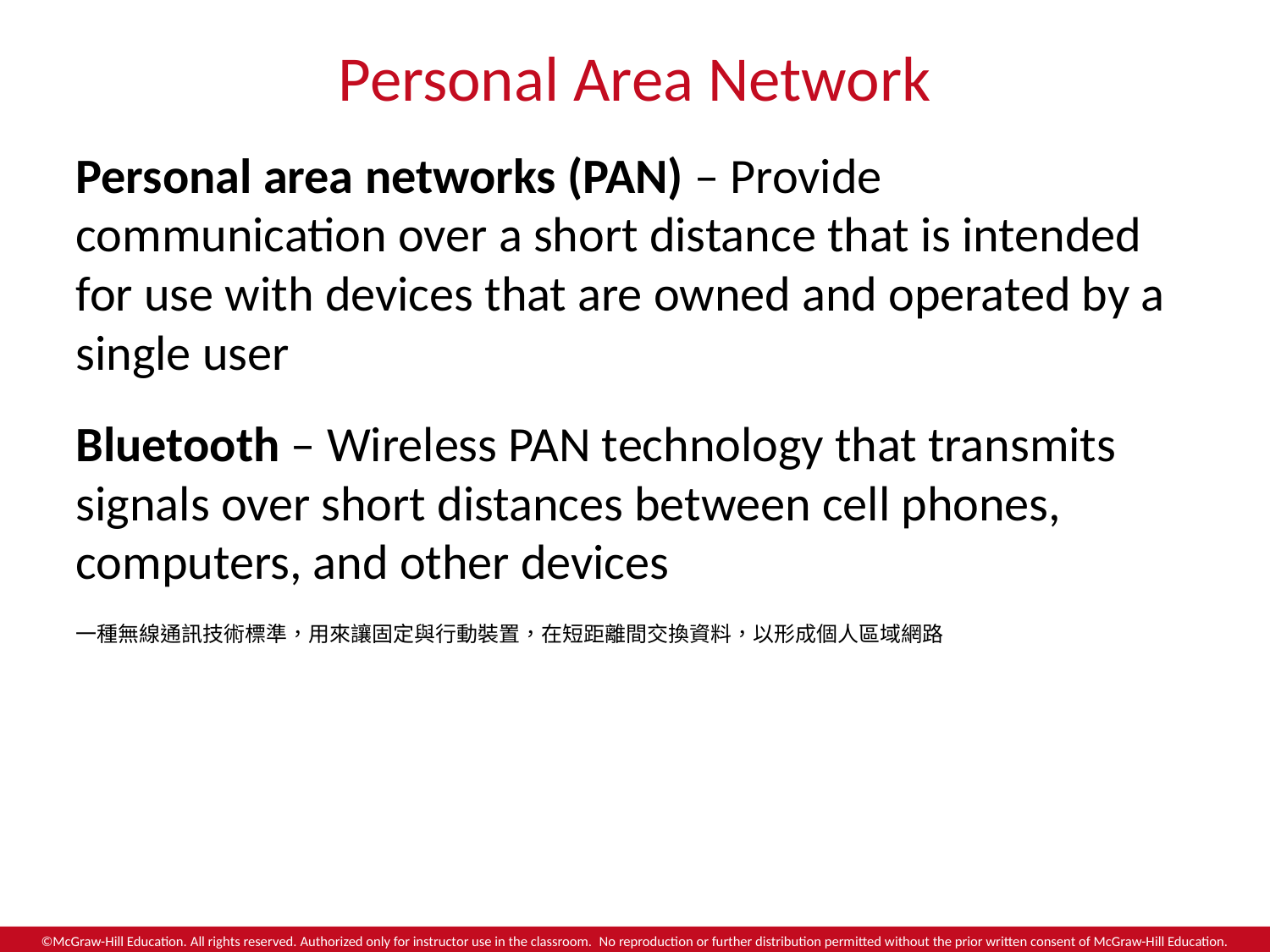

# Personal Area Network
Personal area networks (PAN) – Provide communication over a short distance that is intended for use with devices that are owned and operated by a single user
Bluetooth – Wireless PAN technology that transmits signals over short distances between cell phones, computers, and other devices
一種無線通訊技術標準，用來讓固定與行動裝置，在短距離間交換資料，以形成個人區域網路